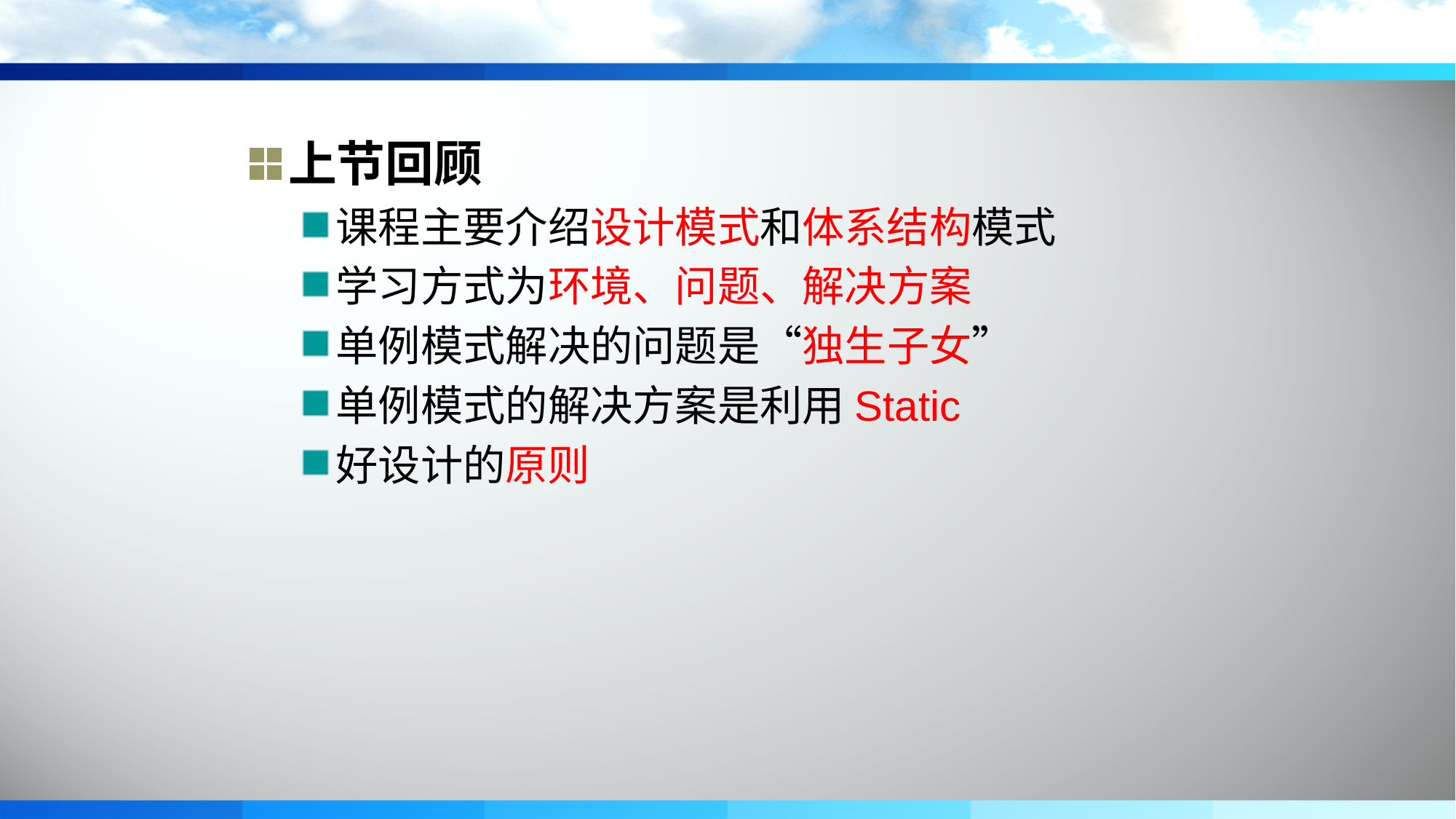

上节回顾
课程主要介绍设计模式和体系结构模式
学习方式为环境、问题、解决方案
单例模式解决的问题是“独生子女”
单例模式的解决方案是利用Static
好设计的原则